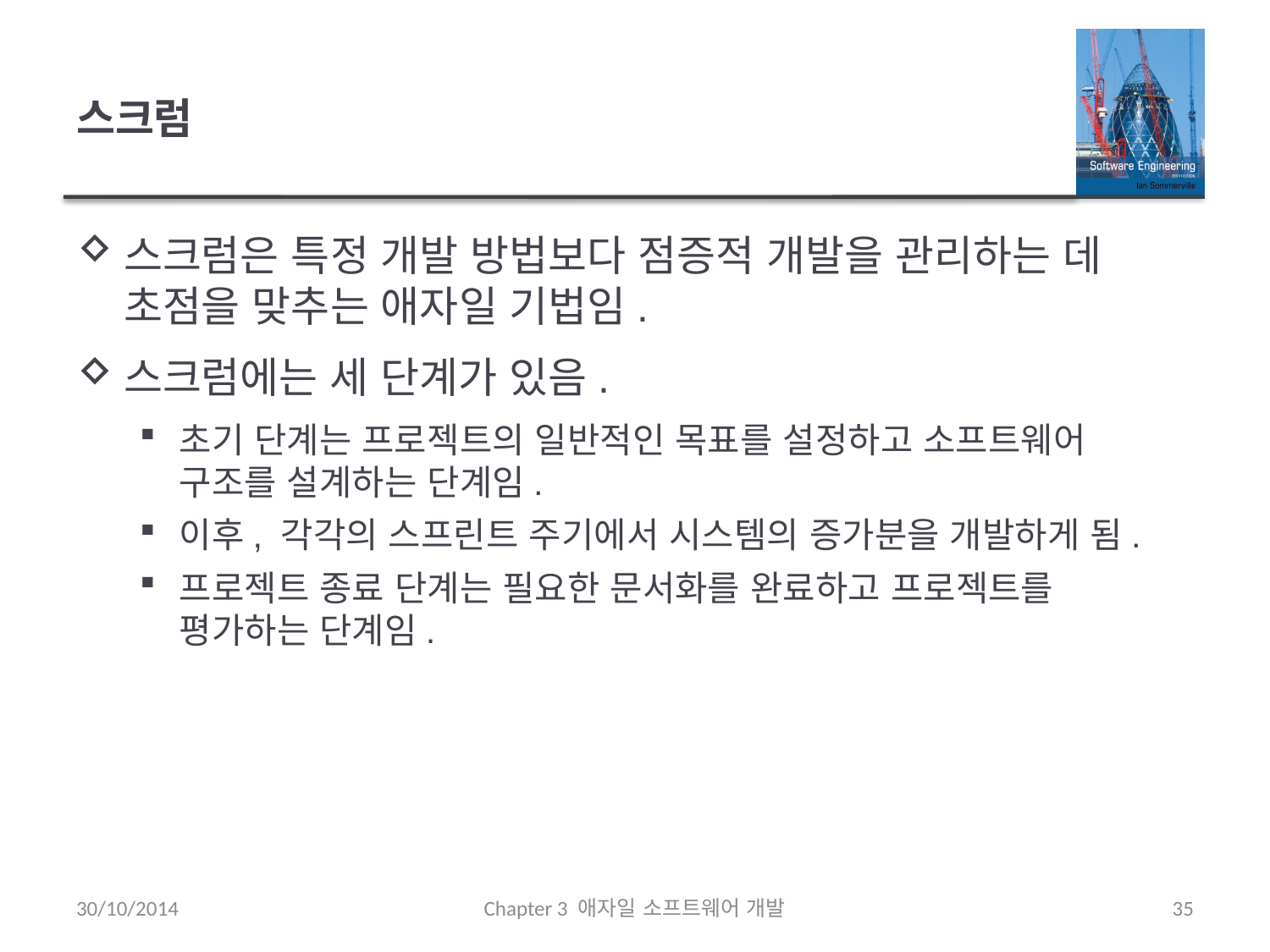

# 스크럼
스크럼은 특정 개발 방법보다 점증적 개발을 관리하는 데 초점을 맞추는 애자일 기법임.
스크럼에는 세 단계가 있음.
초기 단계는 프로젝트의 일반적인 목표를 설정하고 소프트웨어 구조를 설계하는 단계임.
이후, 각각의 스프린트 주기에서 시스템의 증가분을 개발하게 됨.
프로젝트 종료 단계는 필요한 문서화를 완료하고 프로젝트를 평가하는 단계임.

30/10/2014
Chapter 3 애자일 소프트웨어 개발
35